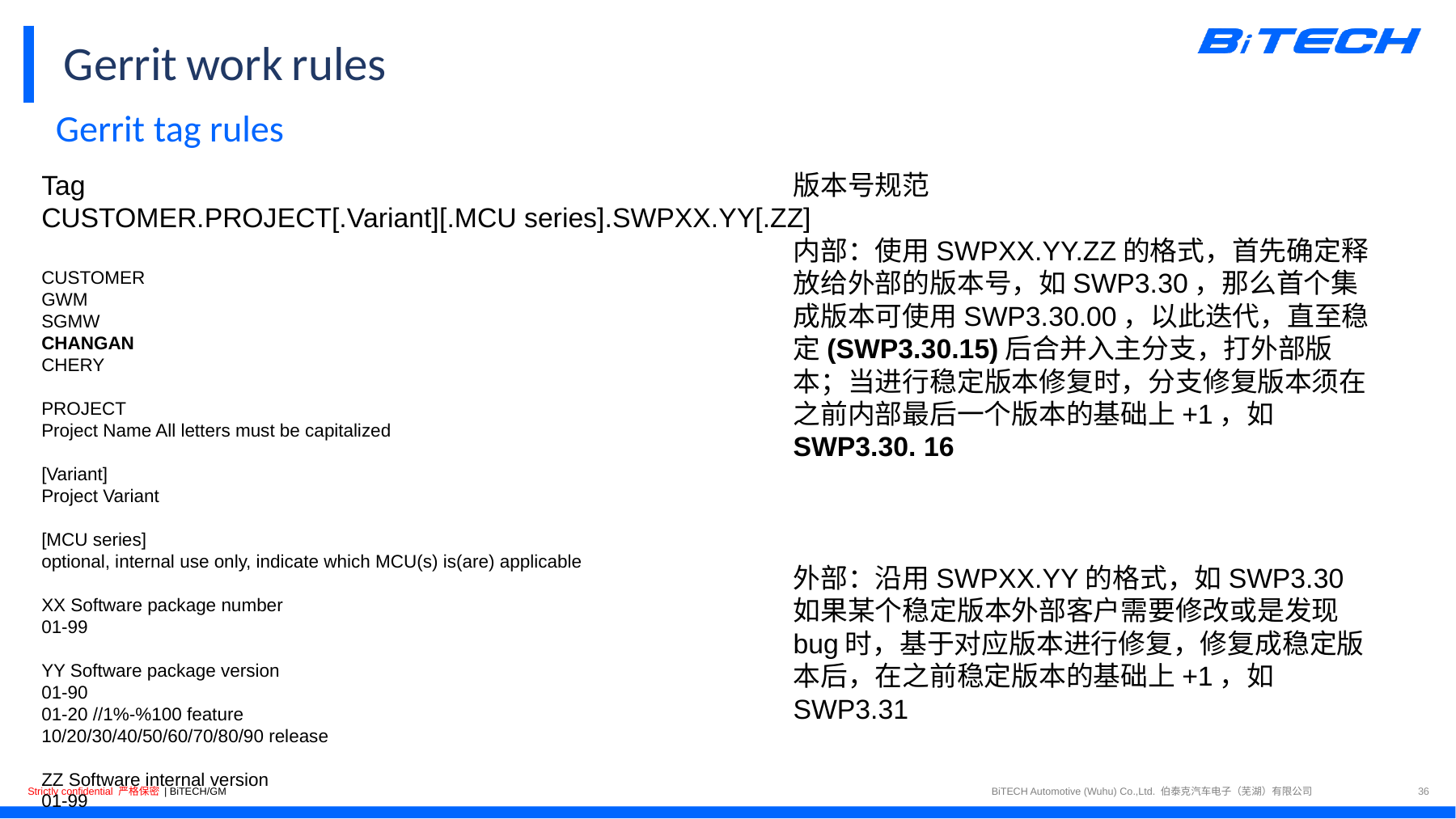

Gerrit work rules
Gerrit tag rules

版本号规范

内部：使用SWPXX.YY.ZZ的格式，首先确定释放给外部的版本号，如SWP3.30，那么首个集成版本可使用SWP3.30.00，以此迭代，直至稳定(SWP3.30.15)后合并入主分支，打外部版本；当进行稳定版本修复时，分支修复版本须在之前内部最后一个版本的基础上+1，如SWP3.30. 16

外部：沿用SWPXX.YY的格式，如SWP3.30
如果某个稳定版本外部客户需要修改或是发现bug时，基于对应版本进行修复，修复成稳定版本后，在之前稳定版本的基础上+1，如SWP3.31
Tag
CUSTOMER.PROJECT[.Variant][.MCU series].SWPXX.YY[.ZZ]

CUSTOMER
GWM
SGMW
CHANGAN
CHERY

PROJECT
Project Name All letters must be capitalized

[Variant]
Project Variant

[MCU series]
optional, internal use only, indicate which MCU(s) is(are) applicable

XX Software package number
01-99

YY Software package version
01-90
01-20 //1%-%100 feature
10/20/30/40/50/60/70/80/90 release

ZZ Software internal version
01-99
36